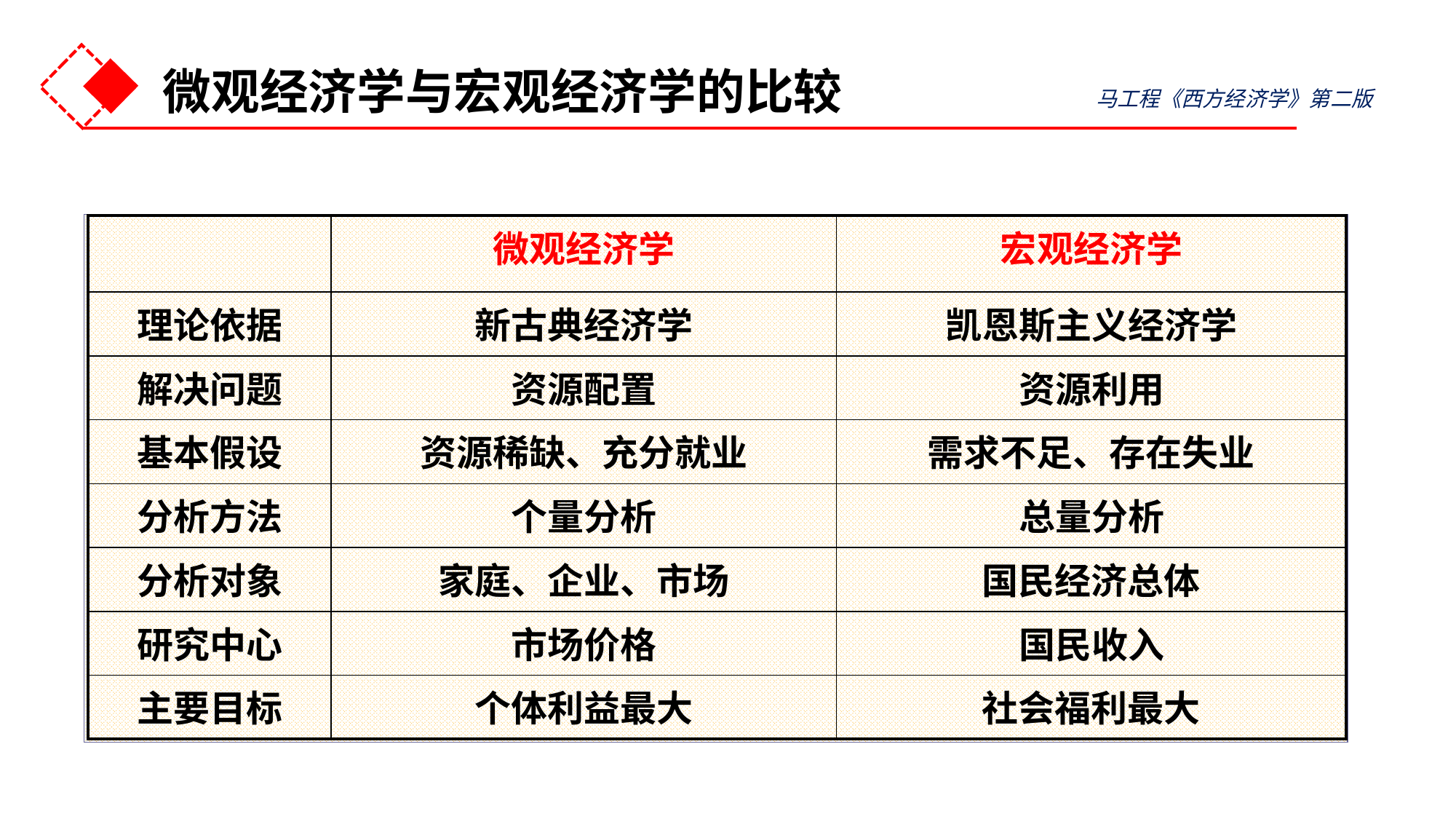

微观经济学与宏观经济学的比较

马工程《西方经济学》第二版
|  | 微观经济学 | 宏观经济学 |
| --- | --- | --- |
| 理论依据 | 新古典经济学 | 凯恩斯主义经济学 |
| 解决问题 | 资源配置 | 资源利用 |
| 基本假设 | 资源稀缺、充分就业 | 需求不足、存在失业 |
| 分析方法 | 个量分析 | 总量分析 |
| 分析对象 | 家庭、企业、市场 | 国民经济总体 |
| 研究中心 | 市场价格 | 国民收入 |
| 主要目标 | 个体利益最大 | 社会福利最大 |